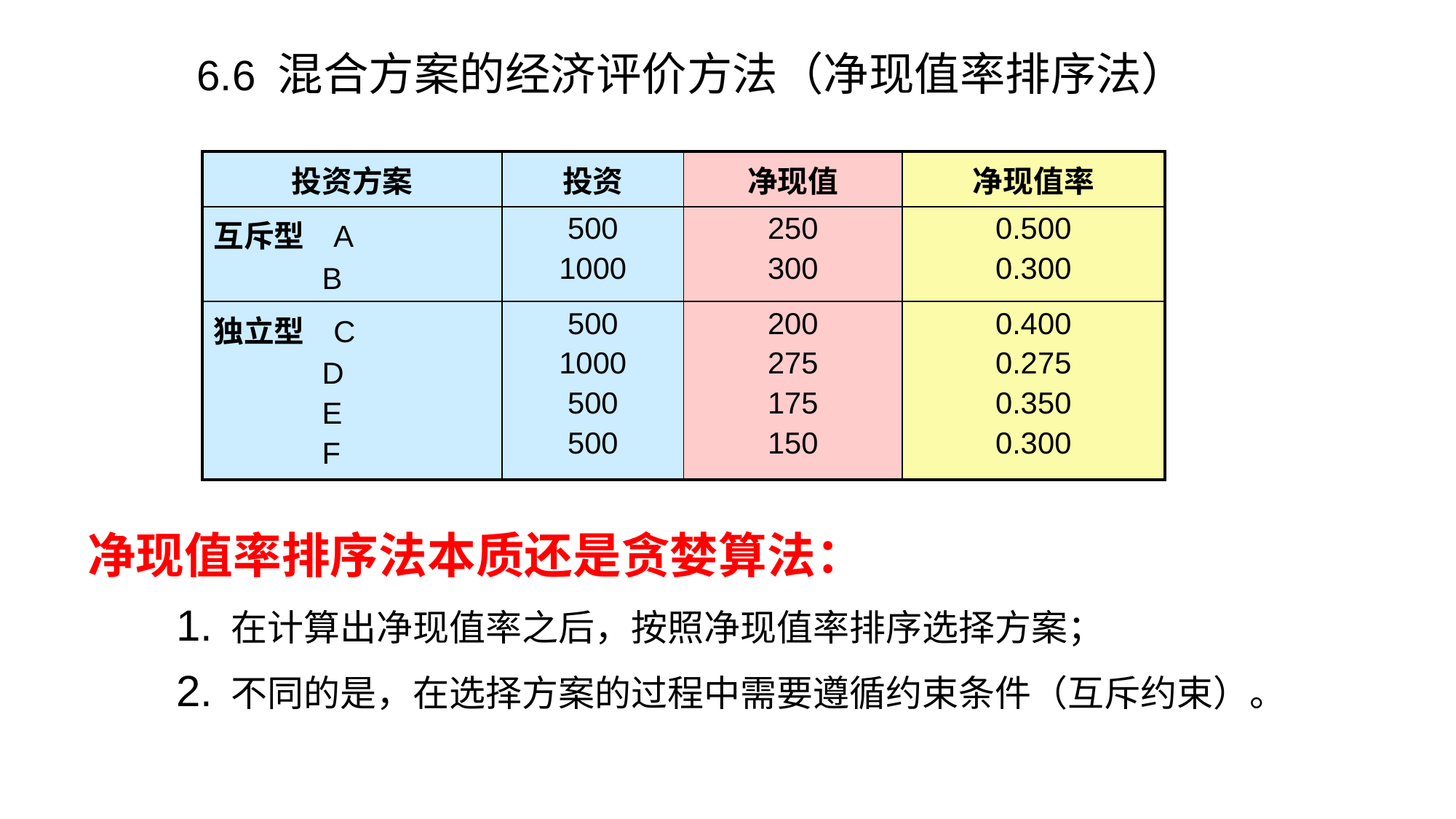

6.6 混合方案的经济评价方法（净现值率排序法）
| 投资方案 | 投资 | 净现值 | 净现值率 |
| --- | --- | --- | --- |
| 互斥型 A B | 500 1000 | 250 300 | 0.500 0.300 |
| 独立型 C D E F | 500 1000 500 500 | 200 275 175 150 | 0.400 0.275 0.350 0.300 |
净现值率排序法本质还是贪婪算法：
在计算出净现值率之后，按照净现值率排序选择方案；
不同的是，在选择方案的过程中需要遵循约束条件（互斥约束）。
28